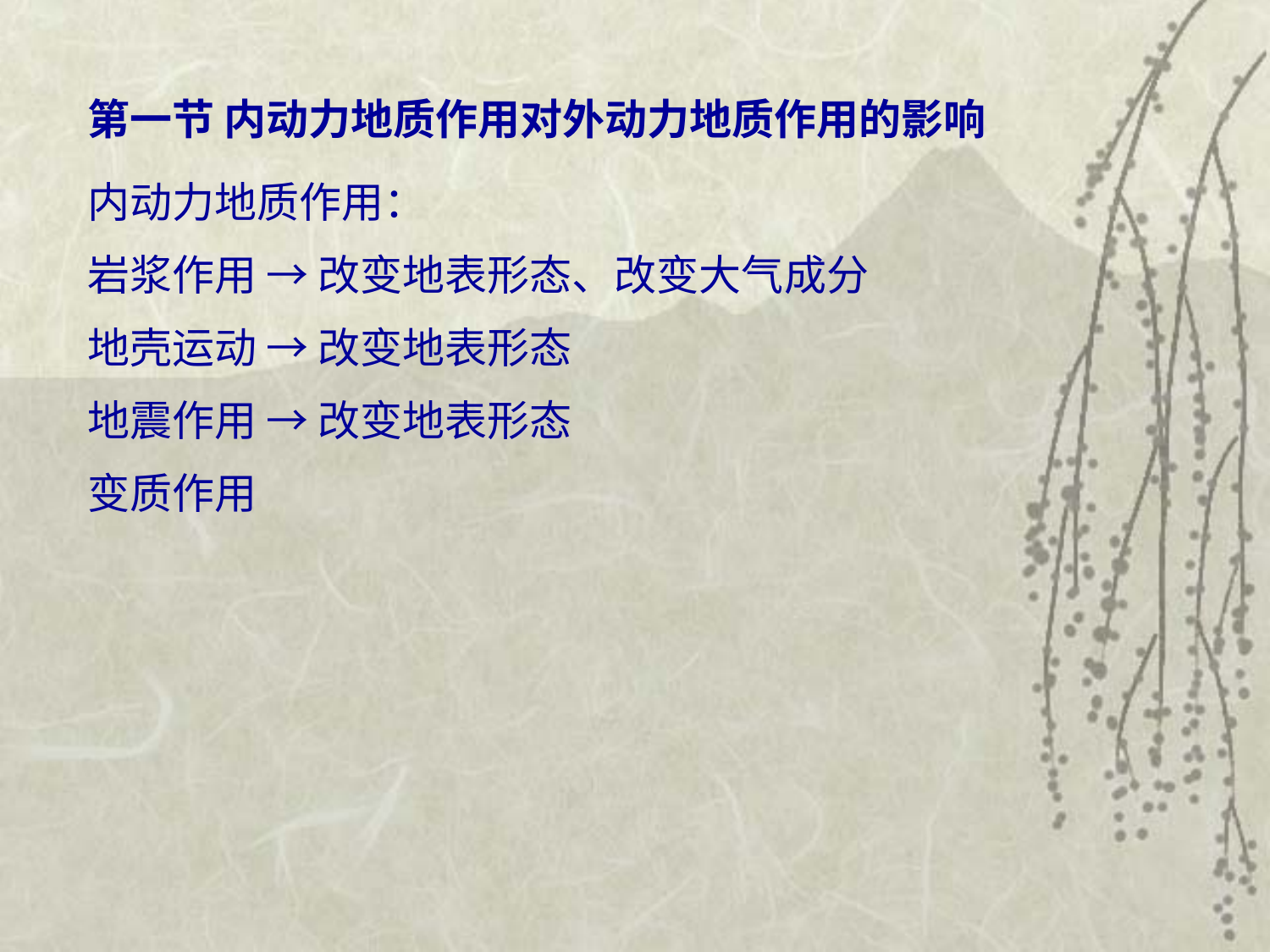

第一节 内动力地质作用对外动力地质作用的影响
内动力地质作用：
岩浆作用 → 改变地表形态、改变大气成分
地壳运动 → 改变地表形态
地震作用 → 改变地表形态
变质作用